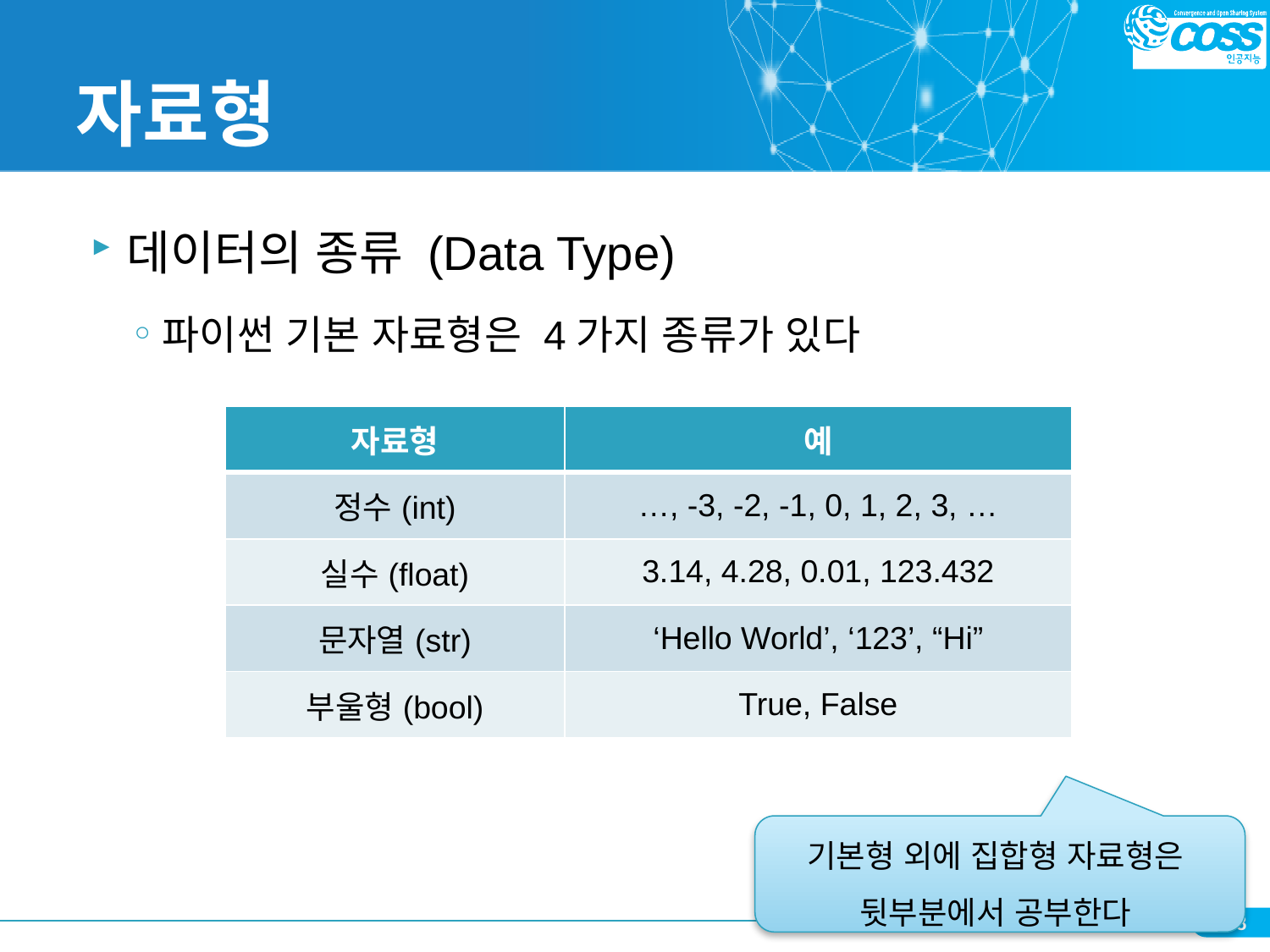

# 자료형
데이터의 종류 (Data Type)
파이썬 기본 자료형은 4가지 종류가 있다
| 자료형 | 예 |
| --- | --- |
| 정수(int) | …, -3, -2, -1, 0, 1, 2, 3, … |
| 실수(float) | 3.14, 4.28, 0.01, 123.432 |
| 문자열(str) | ‘Hello World’, ‘123’, “Hi” |
| 부울형(bool) | True, False |
기본형 외에 집합형 자료형은
뒷부분에서 공부한다